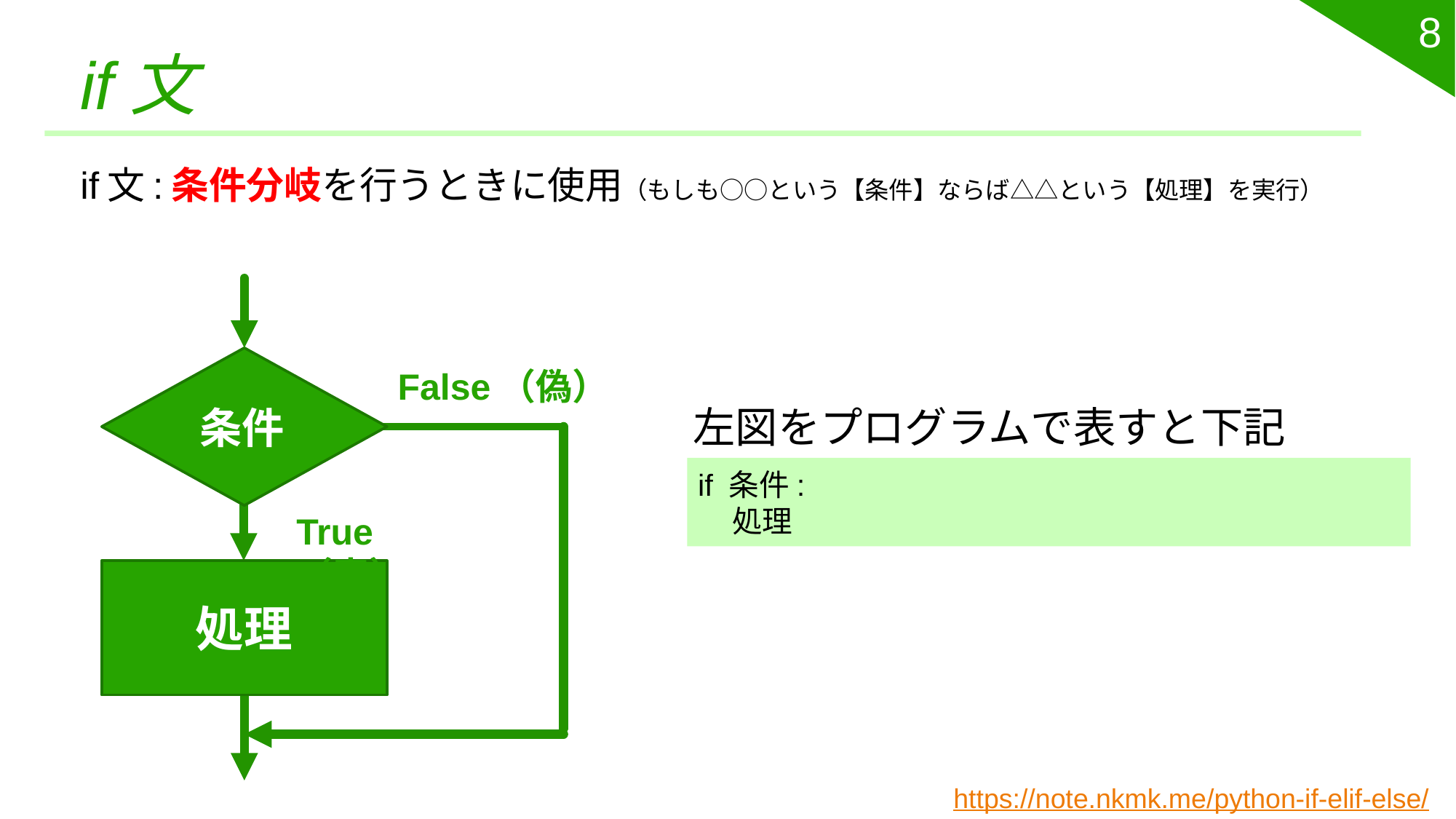

8
# if文
if文:条件分岐を行うときに使用（もしも○○という【条件】ならば△△という【処理】を実行）
x=0

False（偽）
左図をプログラムで表すと下記
条件

if 条件:
    処理

True（真）
処理
https://note.nkmk.me/python-if-elif-else/